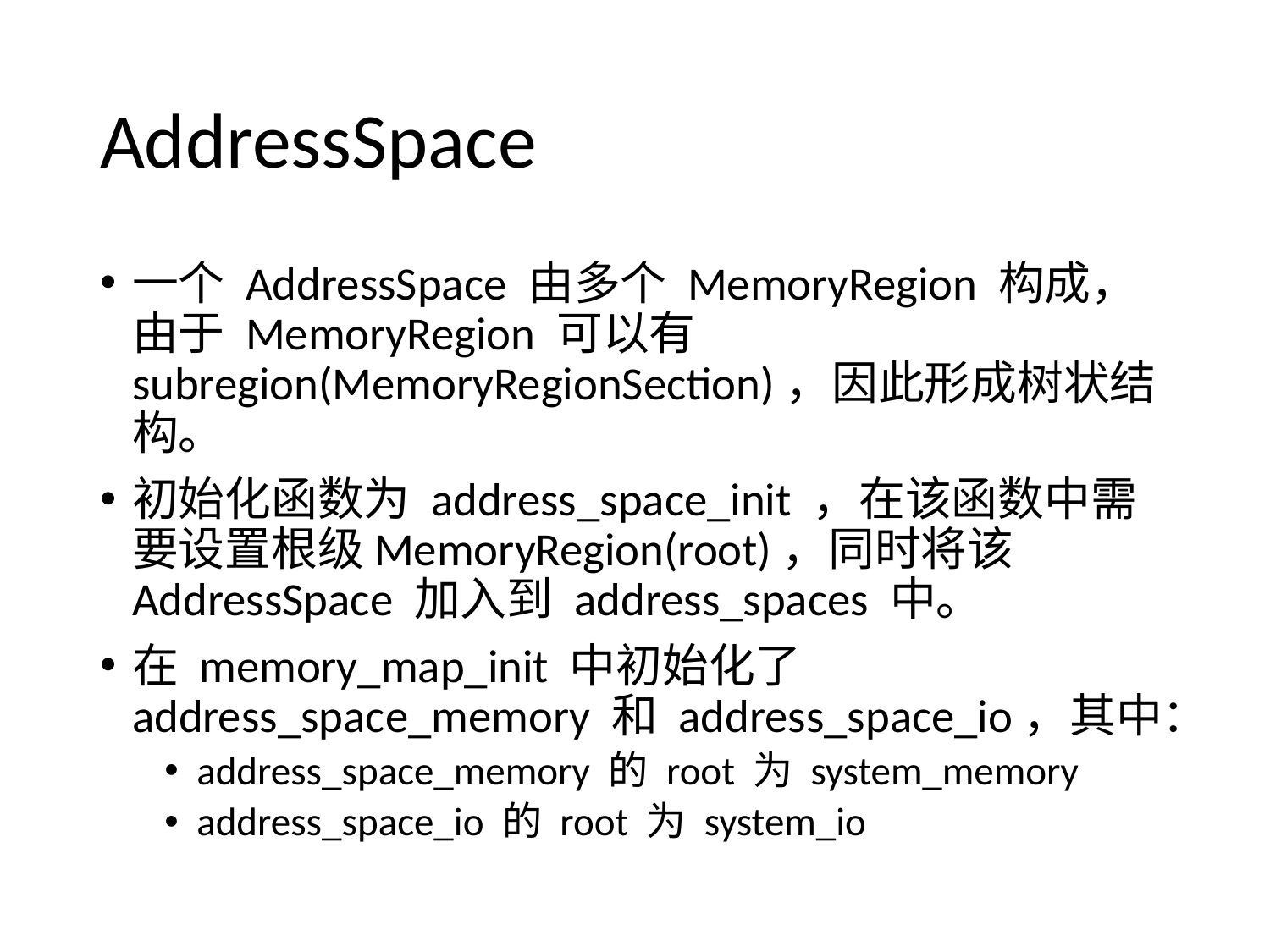

# AddressSpace
一个 AddressSpace 由多个 MemoryRegion 构成，由于 MemoryRegion 可以有subregion(MemoryRegionSection)，因此形成树状结构。
初始化函数为 address_space_init ，在该函数中需要设置根级MemoryRegion(root)，同时将该 AddressSpace 加入到 address_spaces 中。
在 memory_map_init 中初始化了 address_space_memory 和 address_space_io，其中：
address_space_memory 的 root 为 system_memory
address_space_io 的 root 为 system_io